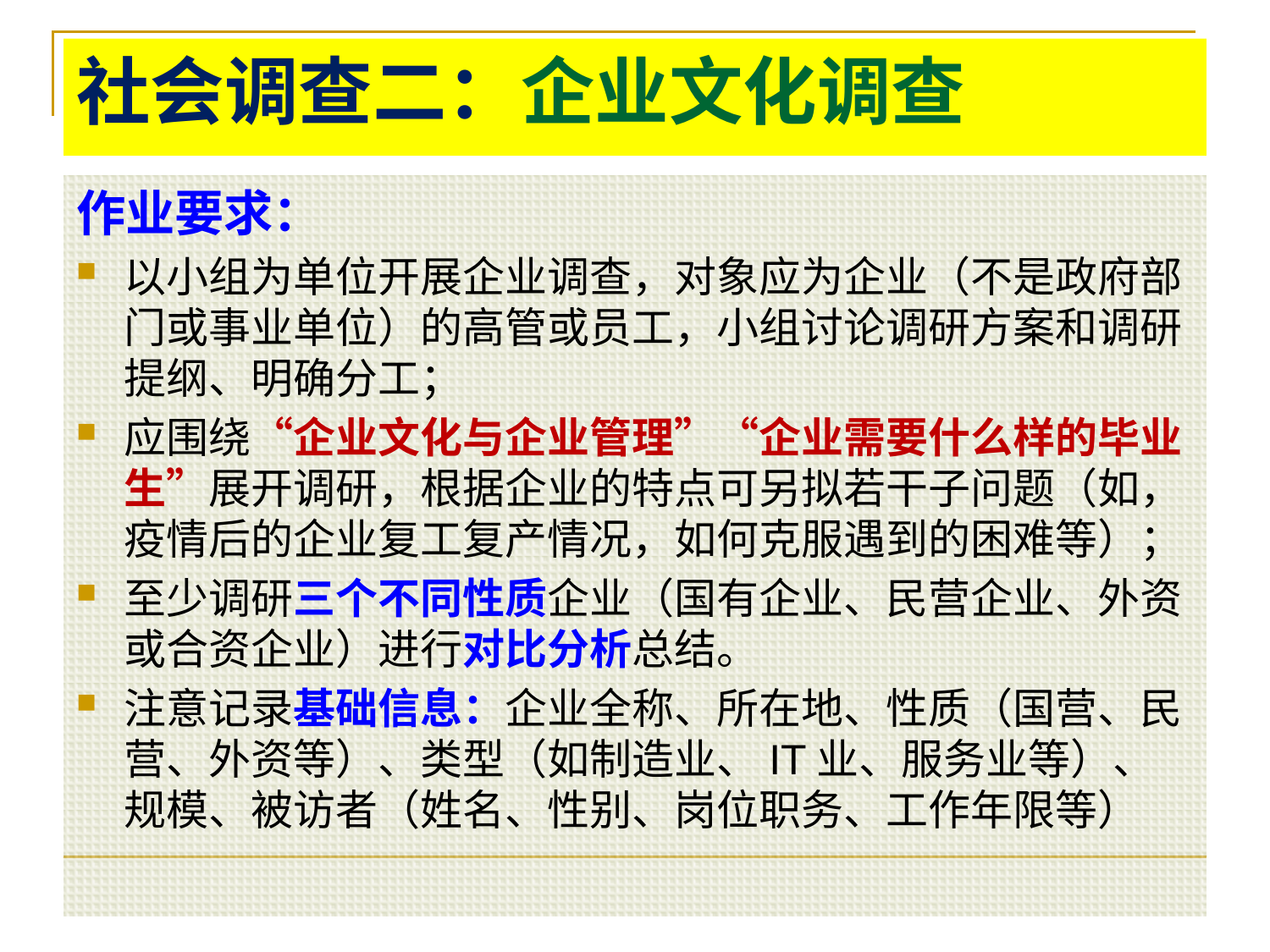

# 社会调查二：企业文化调查
作业要求：
以小组为单位开展企业调查，对象应为企业（不是政府部门或事业单位）的高管或员工，小组讨论调研方案和调研提纲、明确分工；
应围绕“企业文化与企业管理”“企业需要什么样的毕业生”展开调研，根据企业的特点可另拟若干子问题（如，疫情后的企业复工复产情况，如何克服遇到的困难等）；
至少调研三个不同性质企业（国有企业、民营企业、外资或合资企业）进行对比分析总结。
注意记录基础信息：企业全称、所在地、性质（国营、民营、外资等）、类型（如制造业、IT业、服务业等）、规模、被访者（姓名、性别、岗位职务、工作年限等）

61